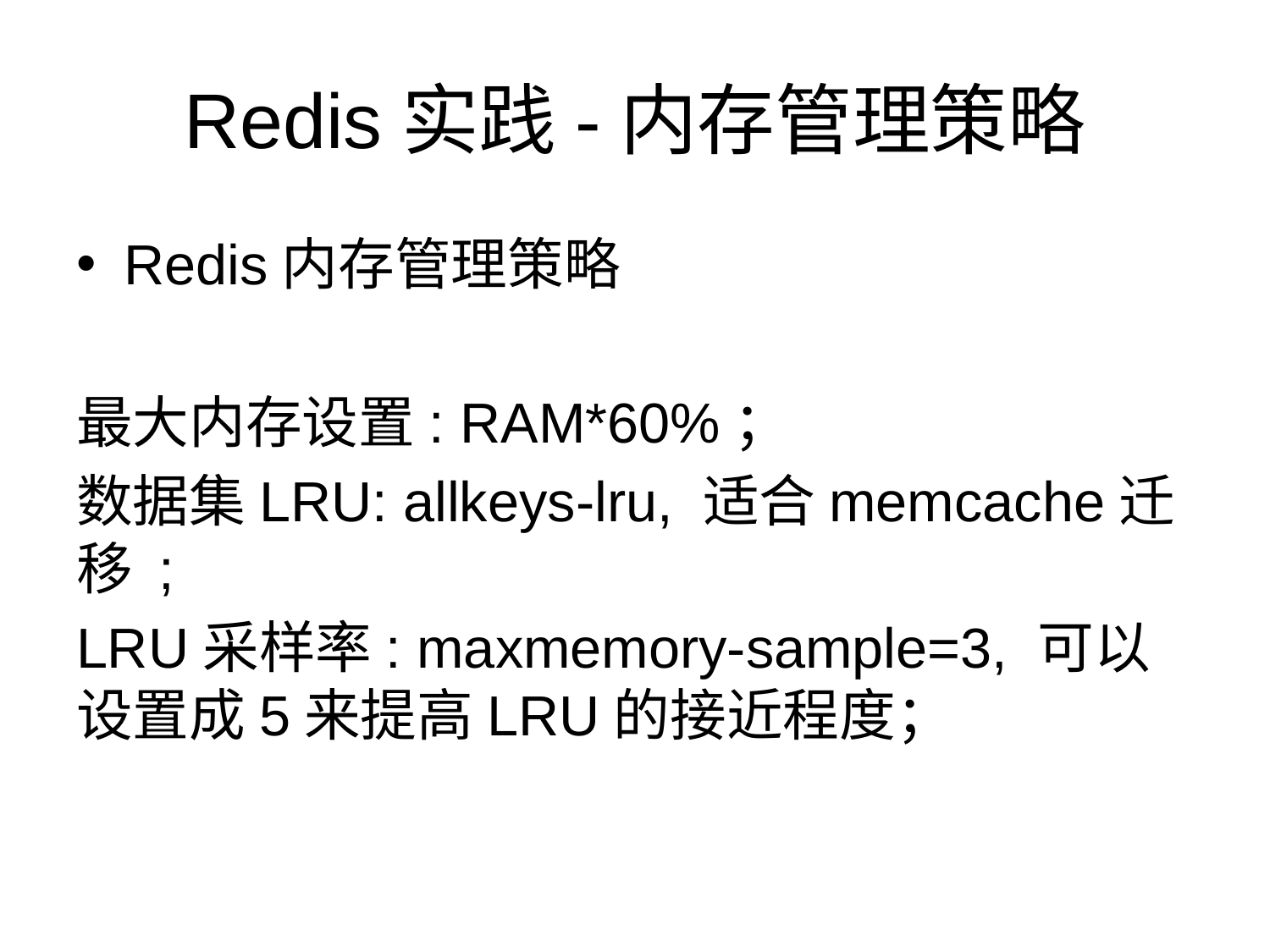

# Redis实践-内存管理策略
Redis内存管理策略

最大内存设置: RAM*60%；
数据集LRU: allkeys-lru, 适合memcache迁移 ;
LRU采样率: maxmemory-sample=3, 可以设置成5来提高LRU的接近程度；